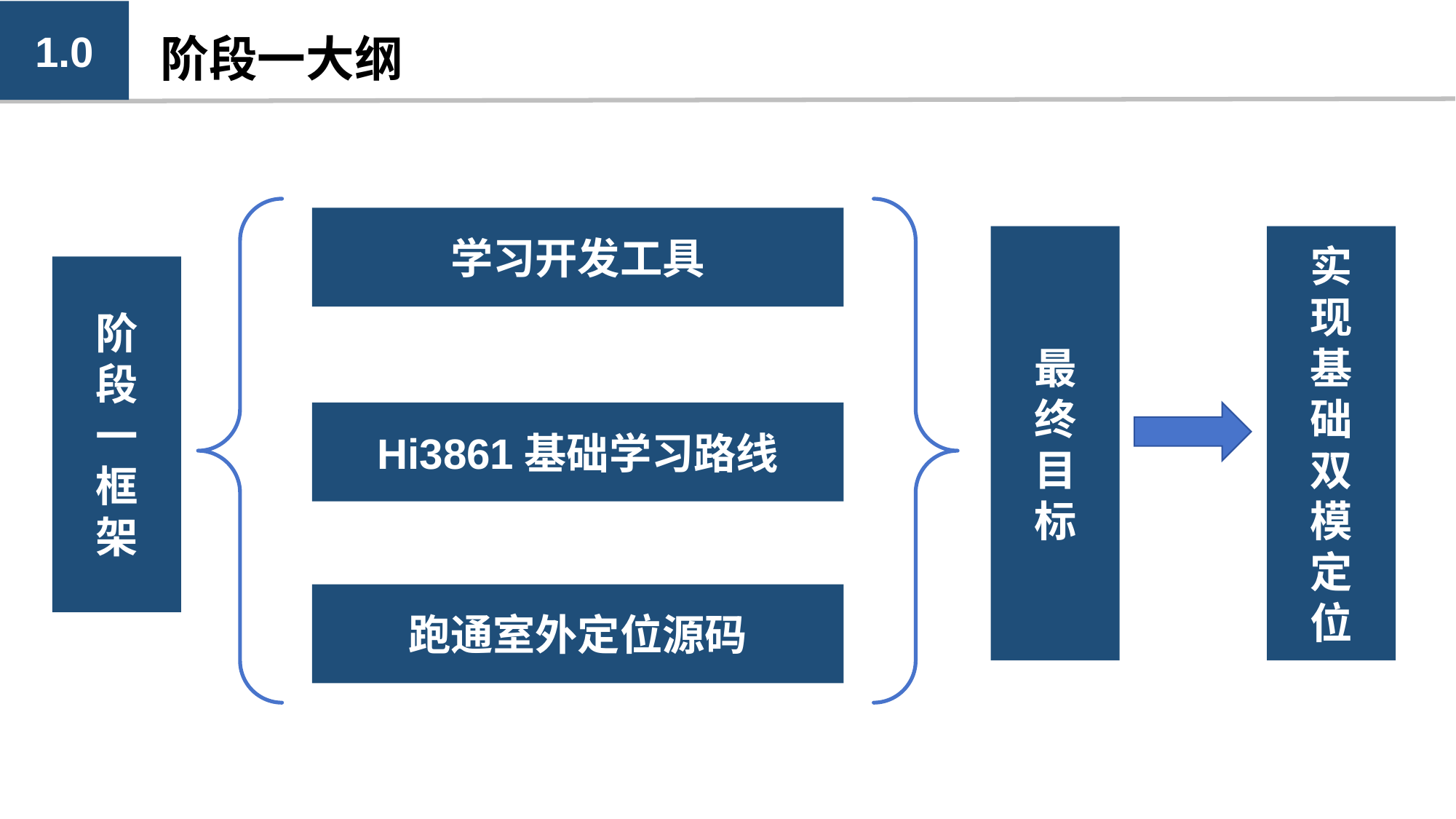

1.0
阶段一大纲

学习开发工具
最
终
目
标
实
现
基
础
双
模
定
位
阶
段
一
框
架
Hi3861基础学习路线

跑通室外定位源码